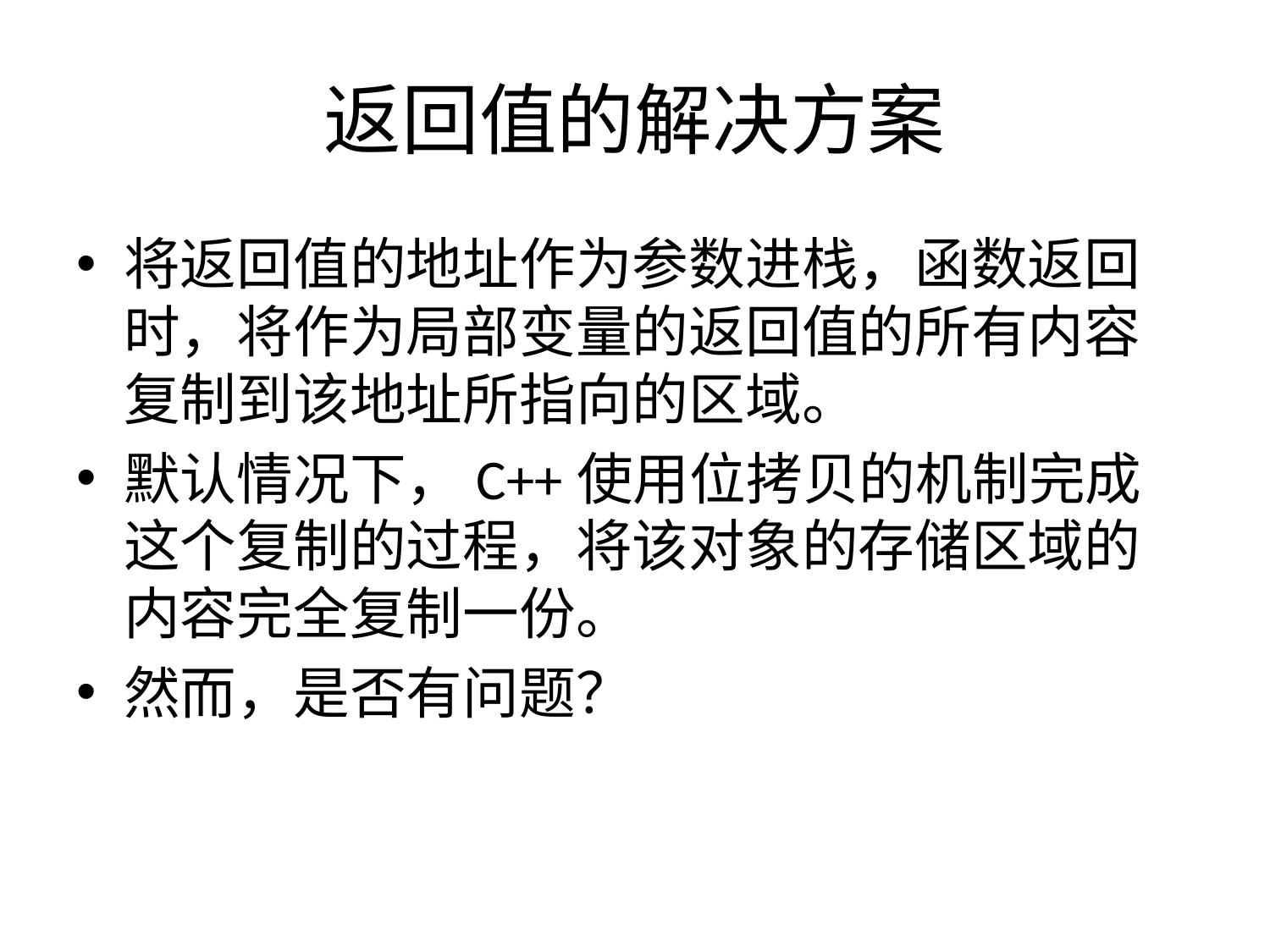

# 返回值的解决方案
将返回值的地址作为参数进栈，函数返回时，将作为局部变量的返回值的所有内容复制到该地址所指向的区域。
默认情况下，C++使用位拷贝的机制完成这个复制的过程，将该对象的存储区域的内容完全复制一份。
然而，是否有问题？